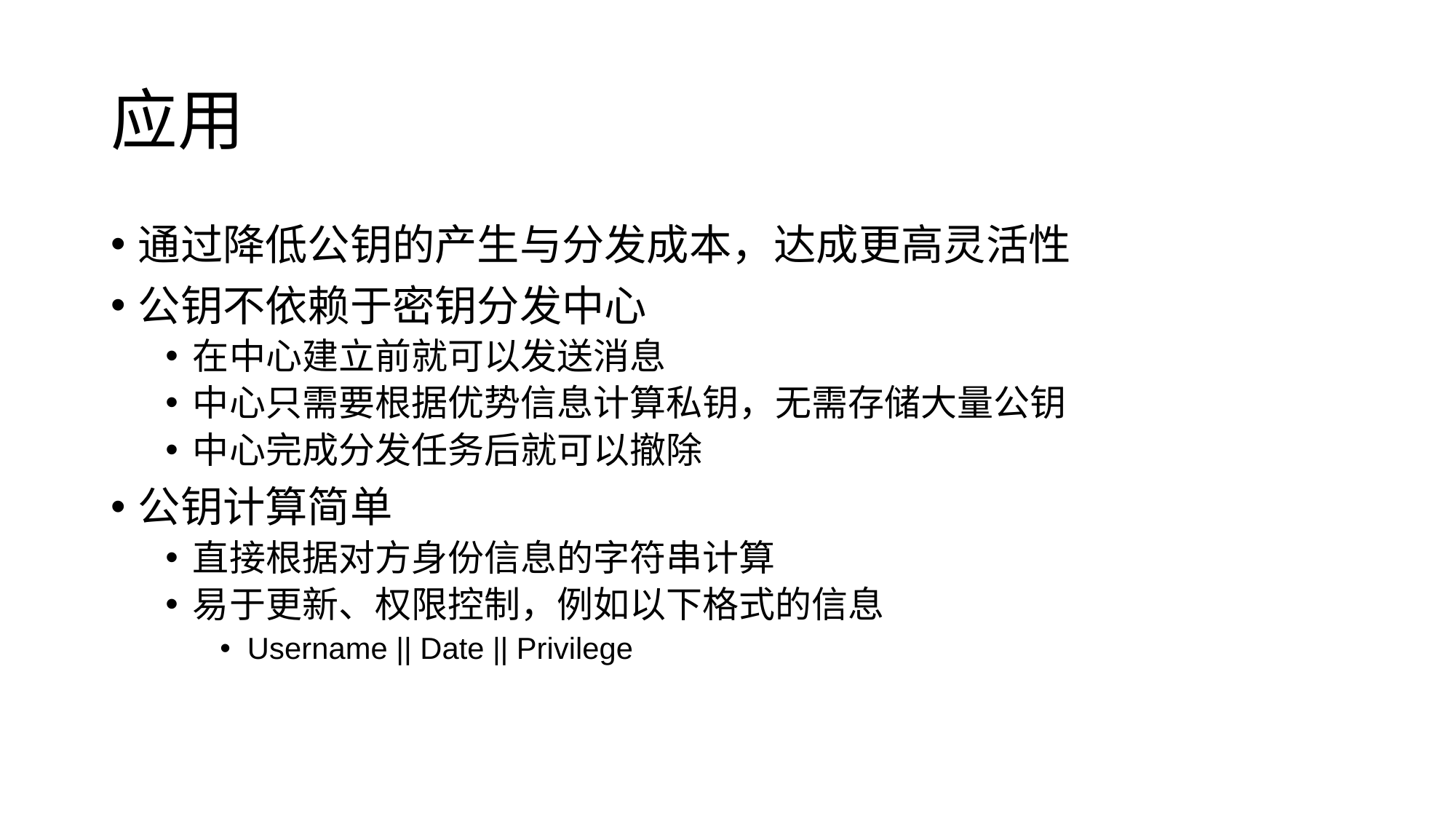

# 应用
通过降低公钥的产生与分发成本，达成更高灵活性
公钥不依赖于密钥分发中心
在中心建立前就可以发送消息
中心只需要根据优势信息计算私钥，无需存储大量公钥
中心完成分发任务后就可以撤除
公钥计算简单
直接根据对方身份信息的字符串计算
易于更新、权限控制，例如以下格式的信息
Username || Date || Privilege